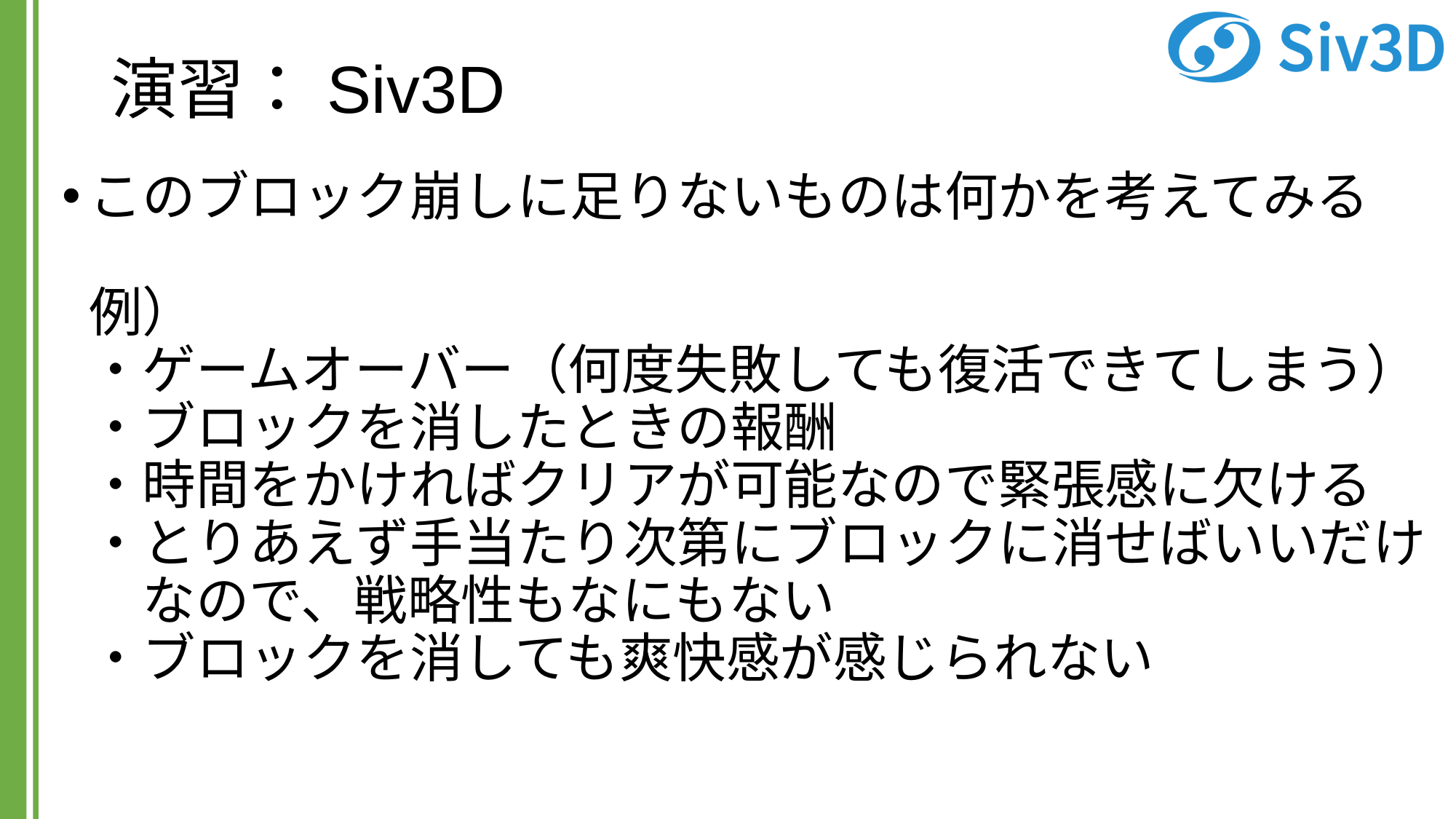

# 演習：Siv3D
このブロック崩しに足りないものは何かを考えてみる
例）
・ゲームオーバー（何度失敗しても復活できてしまう）
・ブロックを消したときの報酬
・時間をかければクリアが可能なので緊張感に欠ける
・とりあえず手当たり次第にブロックに消せばいいだけ
　なので、戦略性もなにもない
・ブロックを消しても爽快感が感じられない